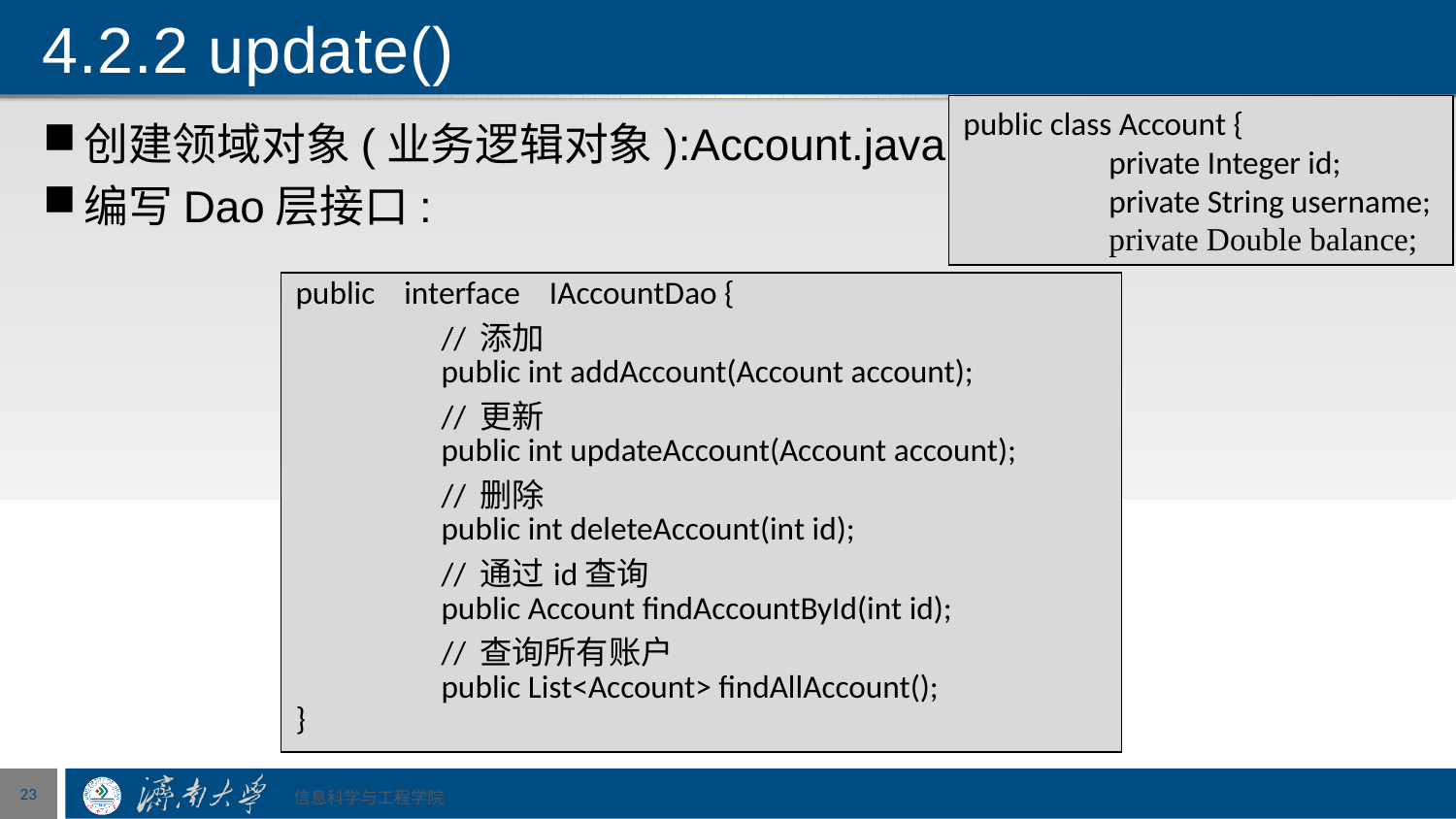

# 4.2.2 update()
public class Account {
	private Integer id;
	private String username;
	private Double balance;
创建领域对象(业务逻辑对象):Account.java
编写Dao层接口:

| public interface IAccountDao { // 添加 public int addAccount(Account account); // 更新 public int updateAccount(Account account); // 删除 public int deleteAccount(int id); // 通过id查询 public Account findAccountById(int id); // 查询所有账户 public List<Account> findAllAccount(); } |
| --- |